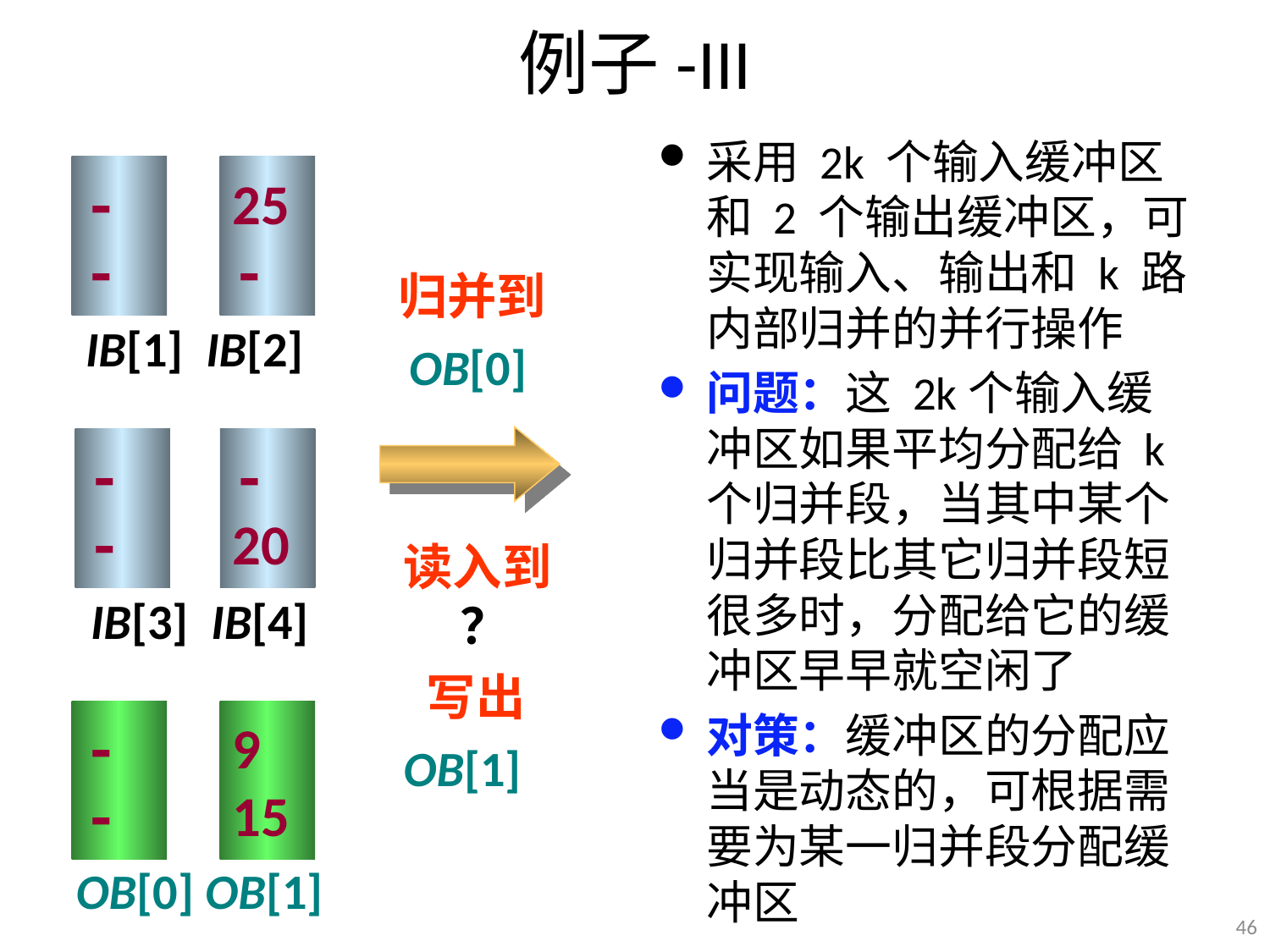

# 例子-III

采用 2k 个输入缓冲区和 2 个输出缓冲区，可实现输入、输出和 k 路内部归并的并行操作
问题：这 2k个输入缓冲区如果平均分配给 k 个归并段，当其中某个归并段比其它归并段短很多时，分配给它的缓冲区早早就空闲了
对策：缓冲区的分配应当是动态的，可根据需要为某一归并段分配缓冲区

-
-
25
-
归并到
 OB[0]
IB[1]  IB[2]

-
-
-
20
读入到
    ？
 写出
OB[1]
IB[3]  IB[4]
-
-
9
15
OB[0] OB[1]
46